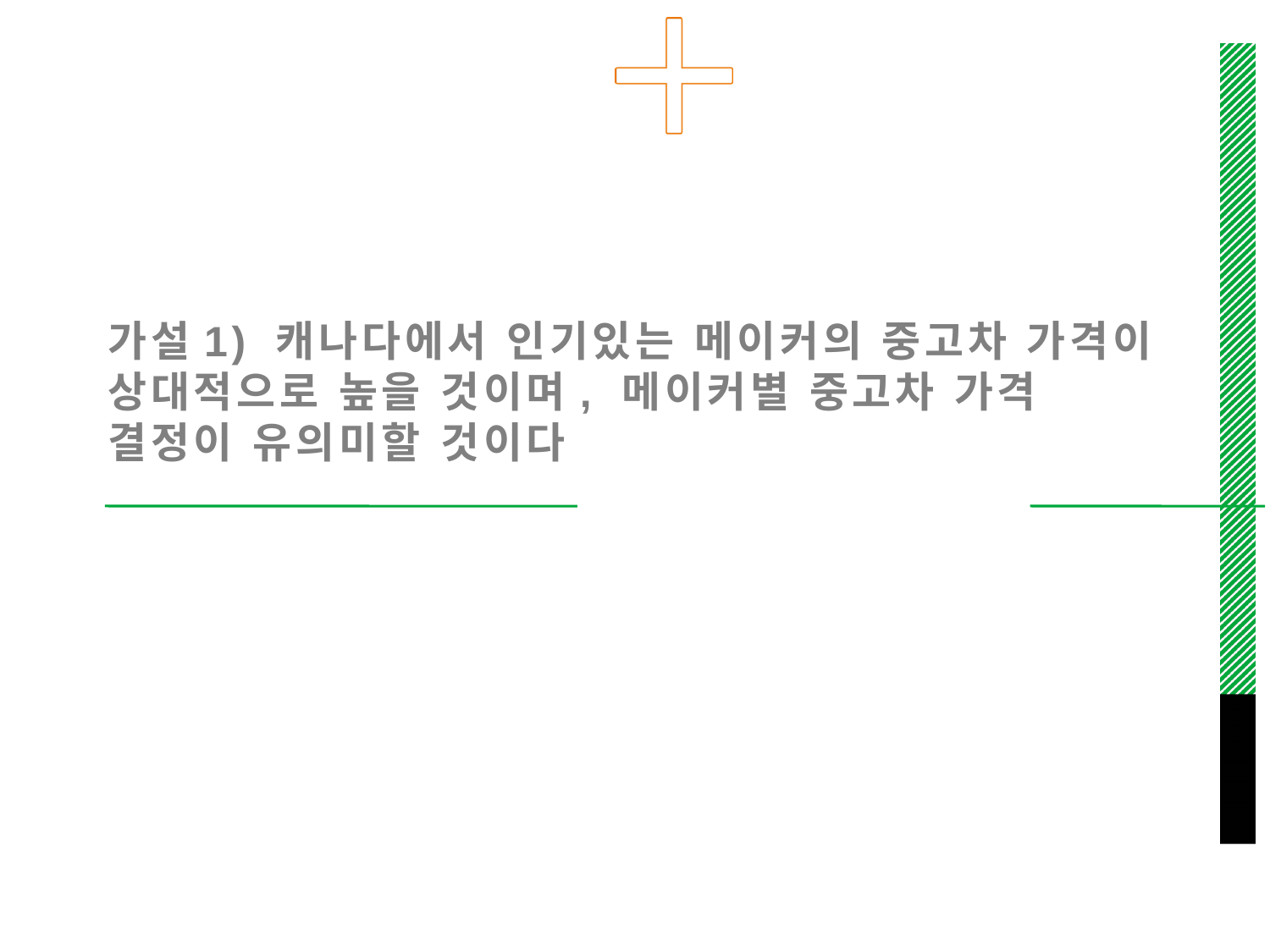

# 가설1) 캐나다에서 인기있는 메이커의 중고차 가격이 상대적으로 높을 것이며, 메이커별 중고차 가격 결정이 유의미할 것이다